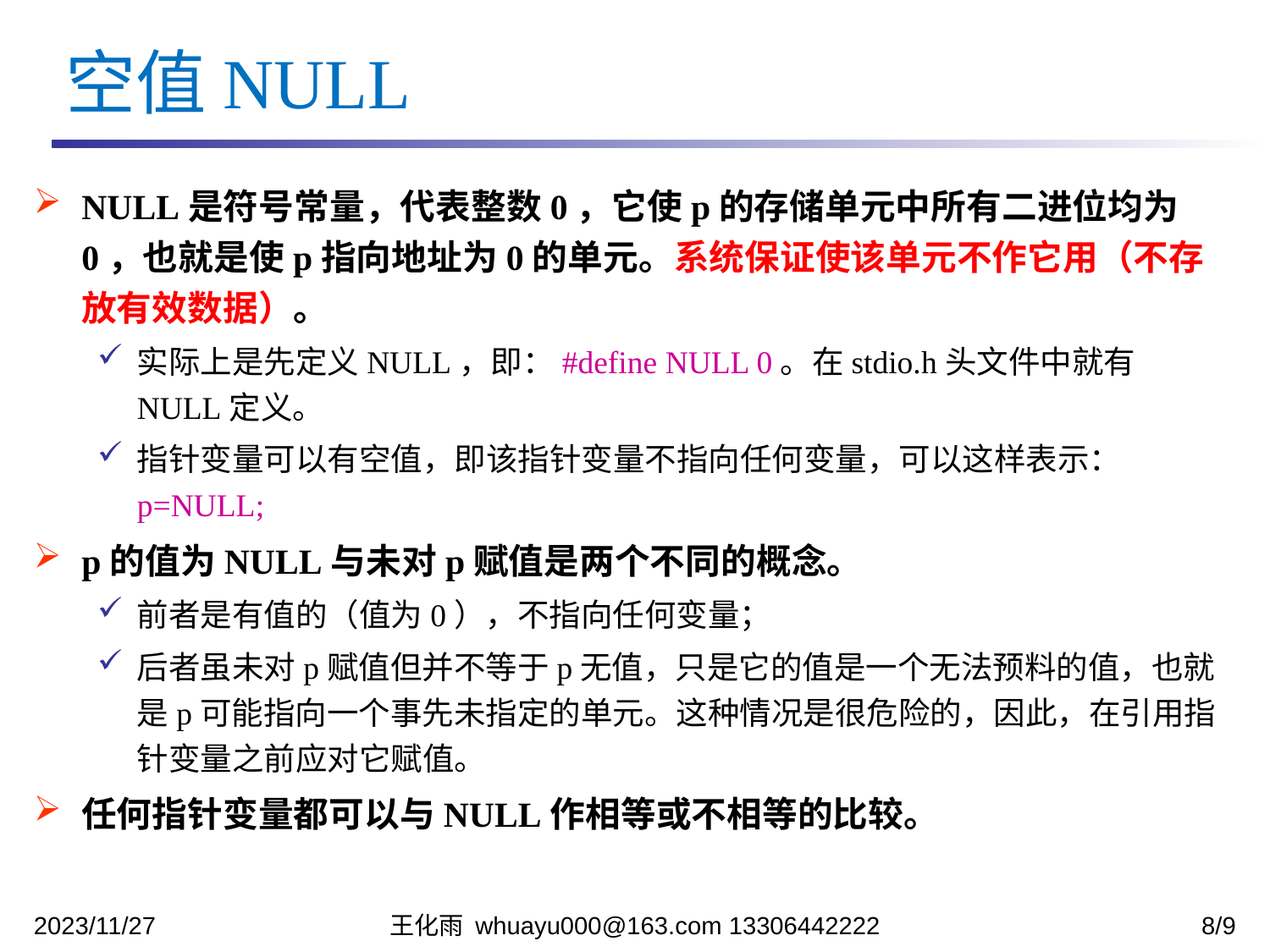

空值NULL
NULL是符号常量，代表整数0，它使p的存储单元中所有二进位均为0，也就是使p指向地址为0的单元。系统保证使该单元不作它用（不存放有效数据）。
实际上是先定义NULL，即：#define NULL 0。在stdio.h头文件中就有NULL定义。
指针变量可以有空值，即该指针变量不指向任何变量，可以这样表示：p=NULL;
p的值为NULL与未对p赋值是两个不同的概念。
前者是有值的（值为0），不指向任何变量；
后者虽未对p赋值但并不等于p无值，只是它的值是一个无法预料的值，也就是p可能指向一个事先未指定的单元。这种情况是很危险的，因此，在引用指针变量之前应对它赋值。
任何指针变量都可以与NULL作相等或不相等的比较。
2023/11/27
王化雨 whuayu000@163.com 13306442222
8/9